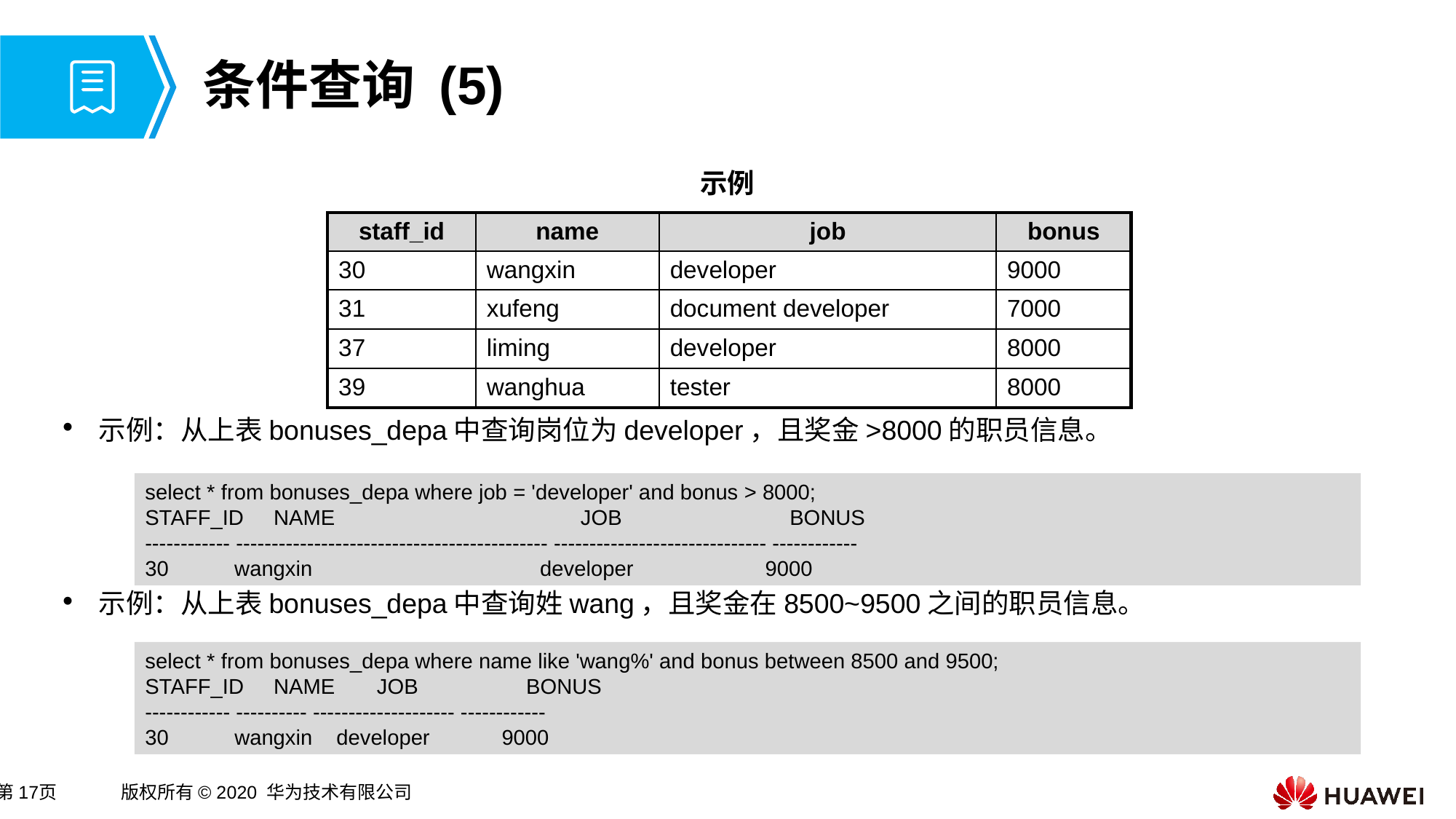

# 条件查询 (5)

示例：从上表bonuses_depa中查询岗位为developer，且奖金>8000的职员信息。

示例：从上表bonuses_depa中查询姓wang，且奖金在8500~9500之间的职员信息。
示例
| staff\_id | name | job | bonus |
| --- | --- | --- | --- |
| 30 | wangxin | developer | 9000 |
| 31 | xufeng | document developer | 7000 |
| 37 | liming | developer | 8000 |
| 39 | wanghua | tester | 8000 |
select * from bonuses_depa where job = 'developer' and bonus > 8000;
STAFF_ID     NAME                                         JOB                            BONUS
------------ -------------------------------------------- ------------------------------ ------------
30           wangxin                                      developer                      9000
select * from bonuses_depa where name like 'wang%' and bonus between 8500 and 9500;
STAFF_ID     NAME       JOB                  BONUS
------------ ---------- -------------------- ------------
30           wangxin    developer            9000